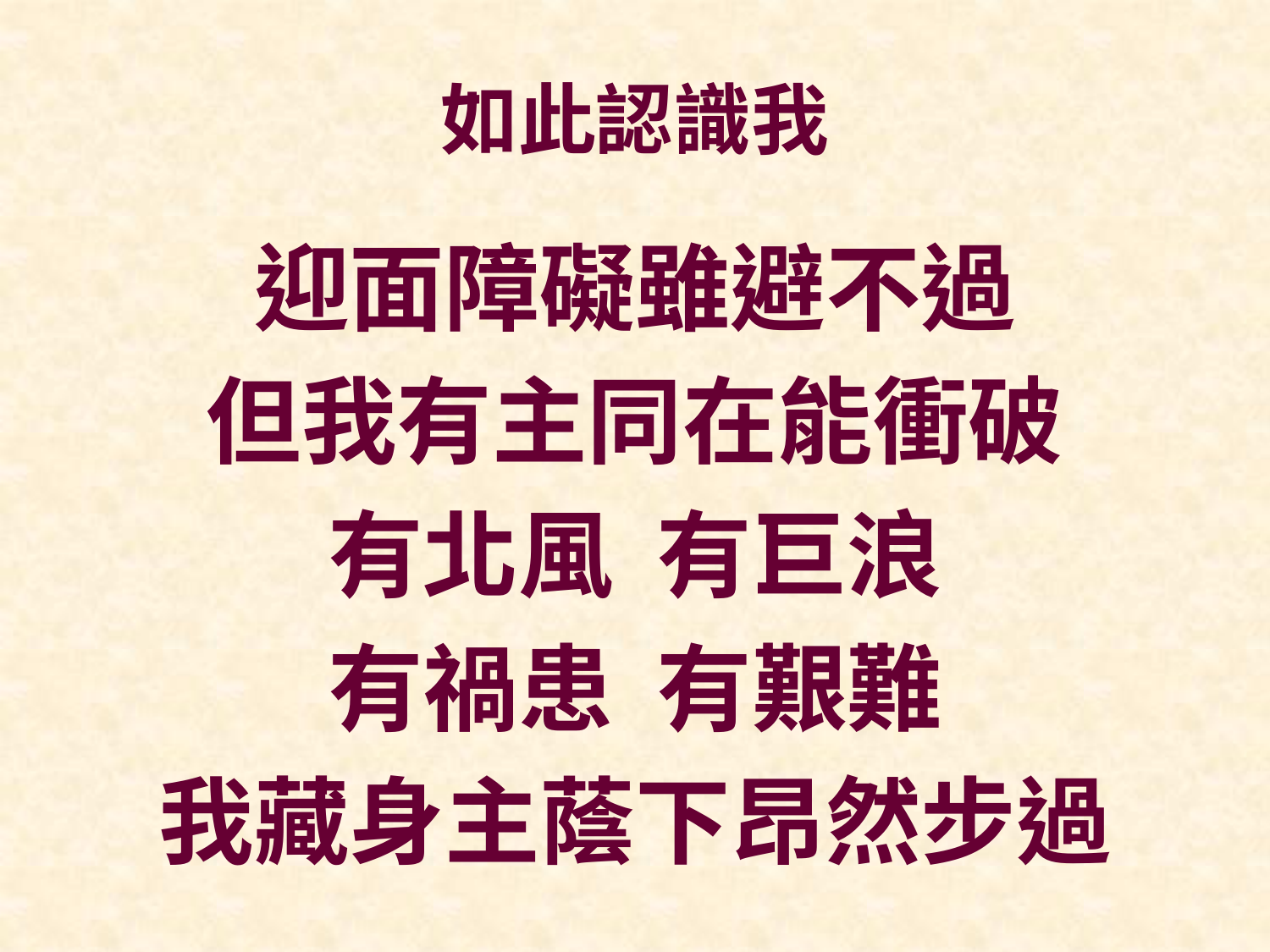

# 如此認識我
迎面障礙雖避不過
但我有主同在能衝破
有北風  有巨浪
有禍患  有艱難
我藏身主蔭下昂然步過